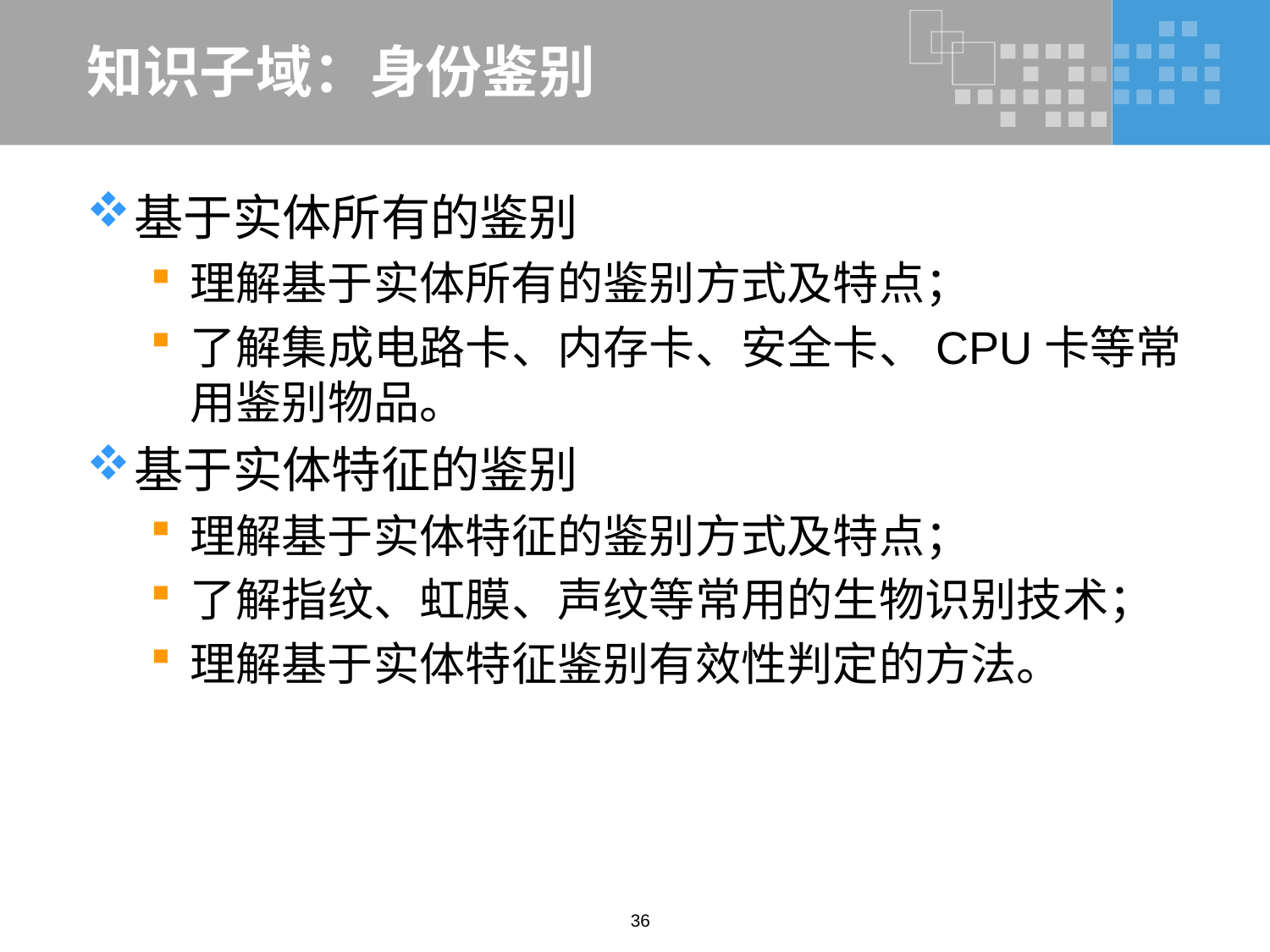

# 知识子域：身份鉴别
基于实体所有的鉴别
理解基于实体所有的鉴别方式及特点；
了解集成电路卡、内存卡、安全卡、CPU卡等常用鉴别物品。
基于实体特征的鉴别
理解基于实体特征的鉴别方式及特点；
了解指纹、虹膜、声纹等常用的生物识别技术；
理解基于实体特征鉴别有效性判定的方法。
36